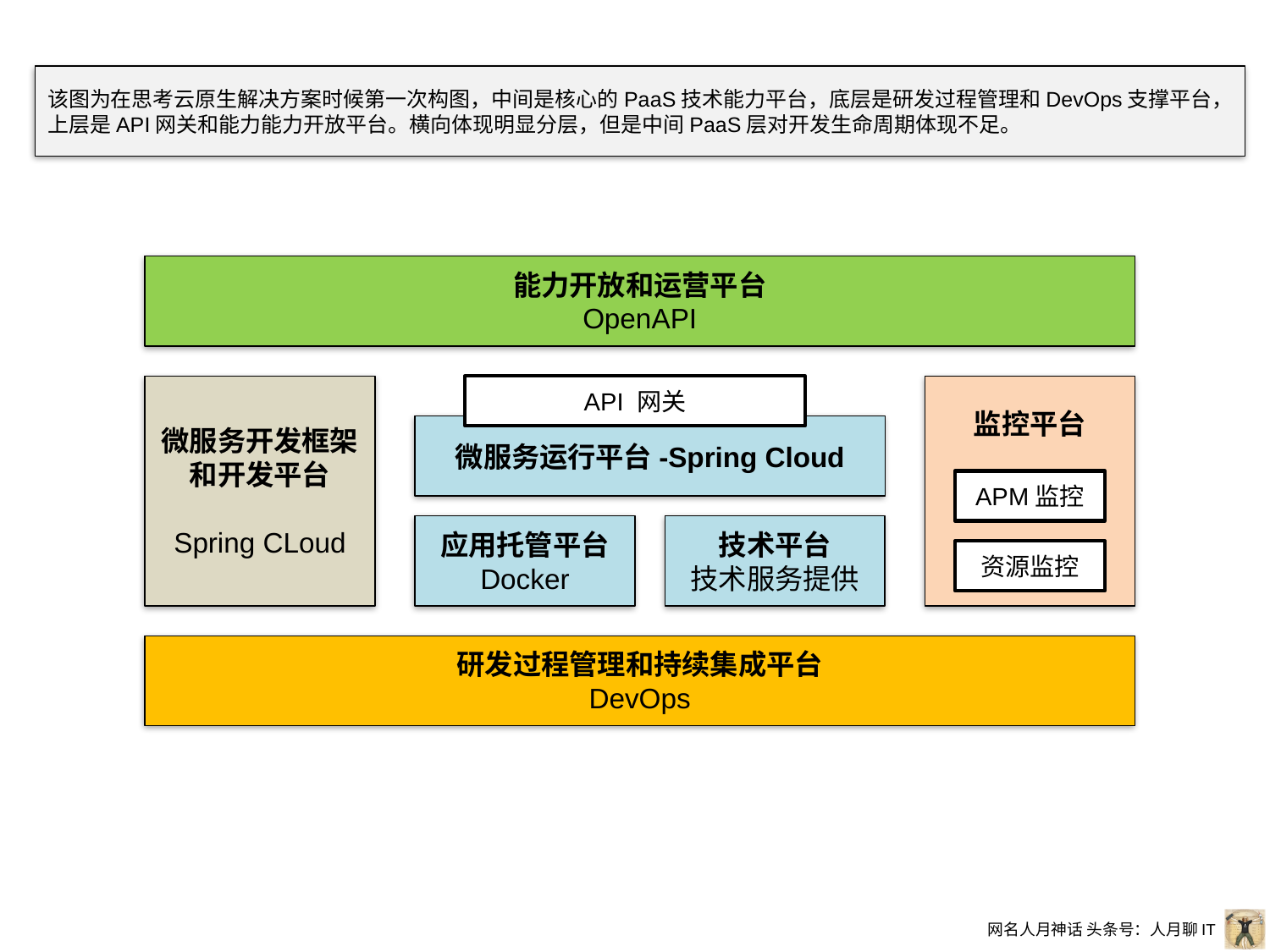

该图为在思考云原生解决方案时候第一次构图，中间是核心的PaaS技术能力平台，底层是研发过程管理和DevOps支撑平台，上层是API网关和能力能力开放平台。横向体现明显分层，但是中间PaaS层对开发生命周期体现不足。
能力开放和运营平台
OpenAPI
微服务开发框架和开发平台

Spring CLoud
API 网关
监控平台

微服务运行平台-Spring Cloud
APM监控
应用托管平台
Docker
技术平台
技术服务提供
资源监控
研发过程管理和持续集成平台
DevOps